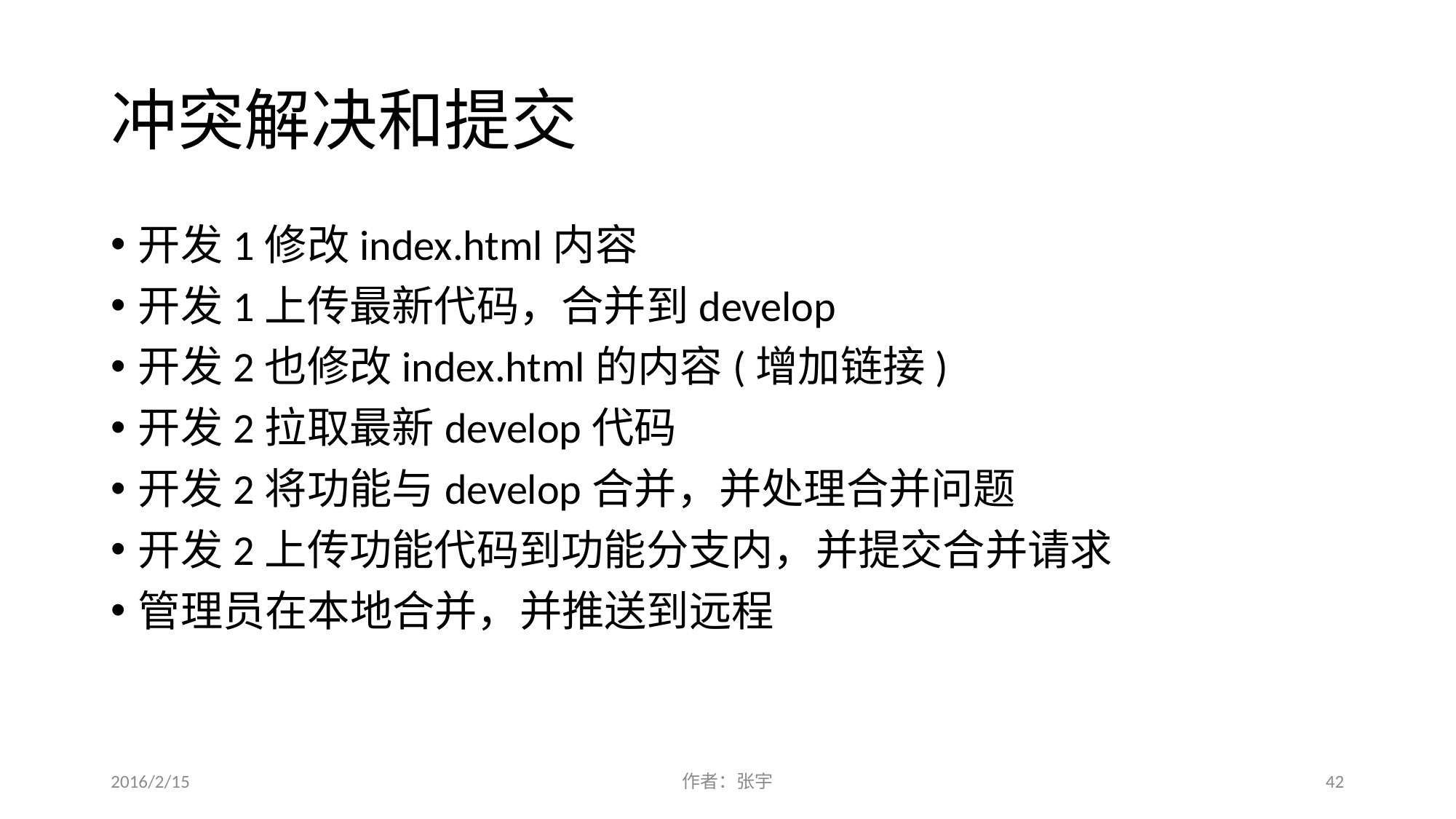

# 冲突解决和提交
开发1修改index.html内容
开发1上传最新代码，合并到develop
开发2也修改index.html的内容(增加链接)
开发2拉取最新develop代码
开发2将功能与develop合并，并处理合并问题
开发2上传功能代码到功能分支内，并提交合并请求
管理员在本地合并，并推送到远程
2016/2/15
作者：张宇
42